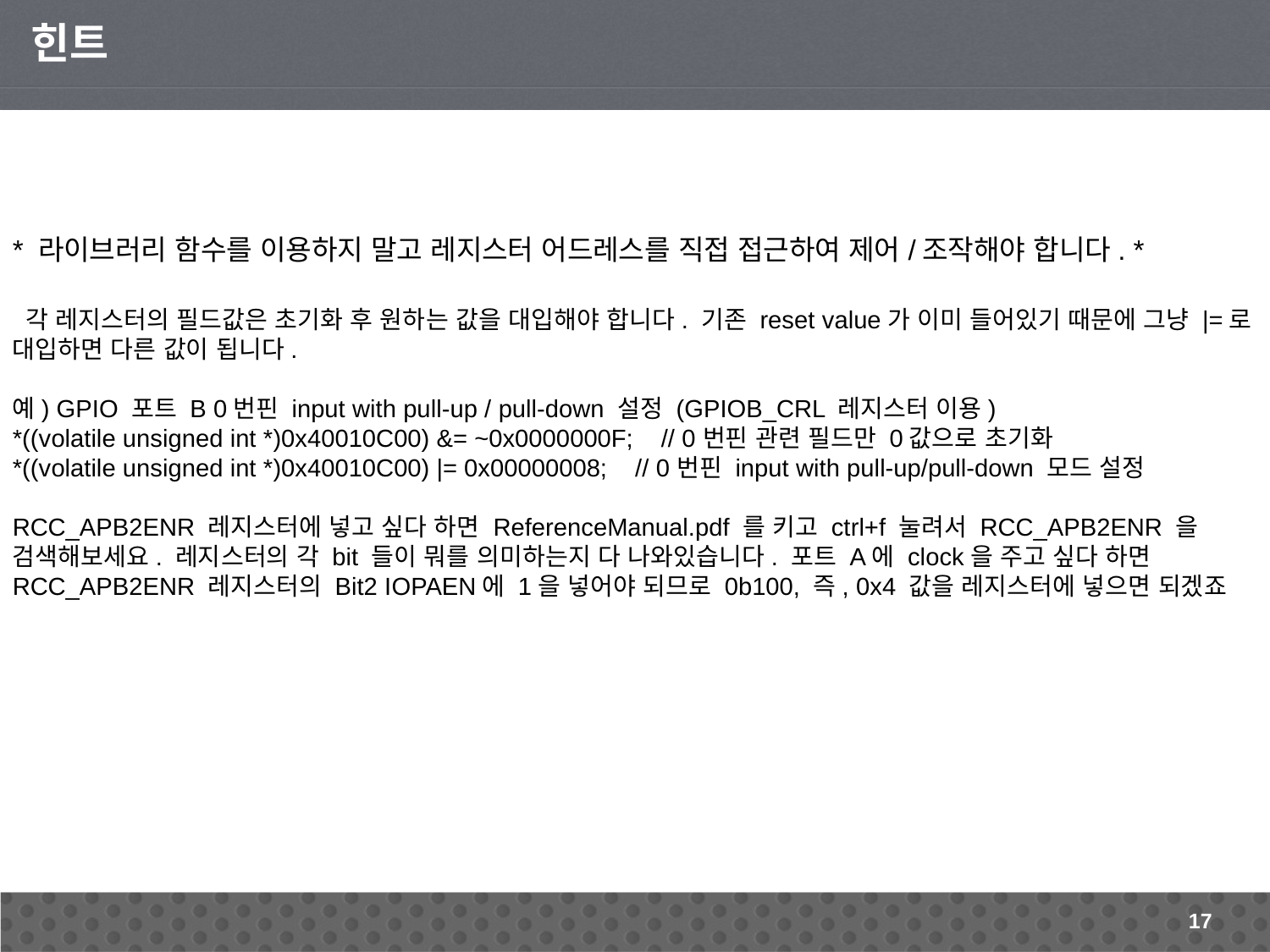

힌트
* 라이브러리 함수를 이용하지 말고 레지스터 어드레스를 직접 접근하여 제어/조작해야 합니다. *

 각 레지스터의 필드값은 초기화 후 원하는 값을 대입해야 합니다. 기존 reset value가 이미 들어있기 때문에 그냥 |=로 대입하면 다른 값이 됩니다.

예) GPIO 포트 B 0번핀 input with pull-up / pull-down 설정 (GPIOB_CRL 레지스터 이용)
*((volatile unsigned int *)0x40010C00) &= ~0x0000000F;    // 0번핀 관련 필드만 0값으로 초기화
*((volatile unsigned int *)0x40010C00) |= 0x00000008;    // 0번핀 input with pull-up/pull-down 모드 설정

RCC_APB2ENR 레지스터에 넣고 싶다 하면 ReferenceManual.pdf 를 키고 ctrl+f 눌려서 RCC_APB2ENR 을 검색해보세요. 레지스터의 각 bit 들이 뭐를 의미하는지 다 나와있습니다. 포트 A에 clock을 주고 싶다 하면 RCC_APB2ENR 레지스터의 Bit2 IOPAEN에 1을 넣어야 되므로 0b100, 즉, 0x4 값을 레지스터에 넣으면 되겠죠
17